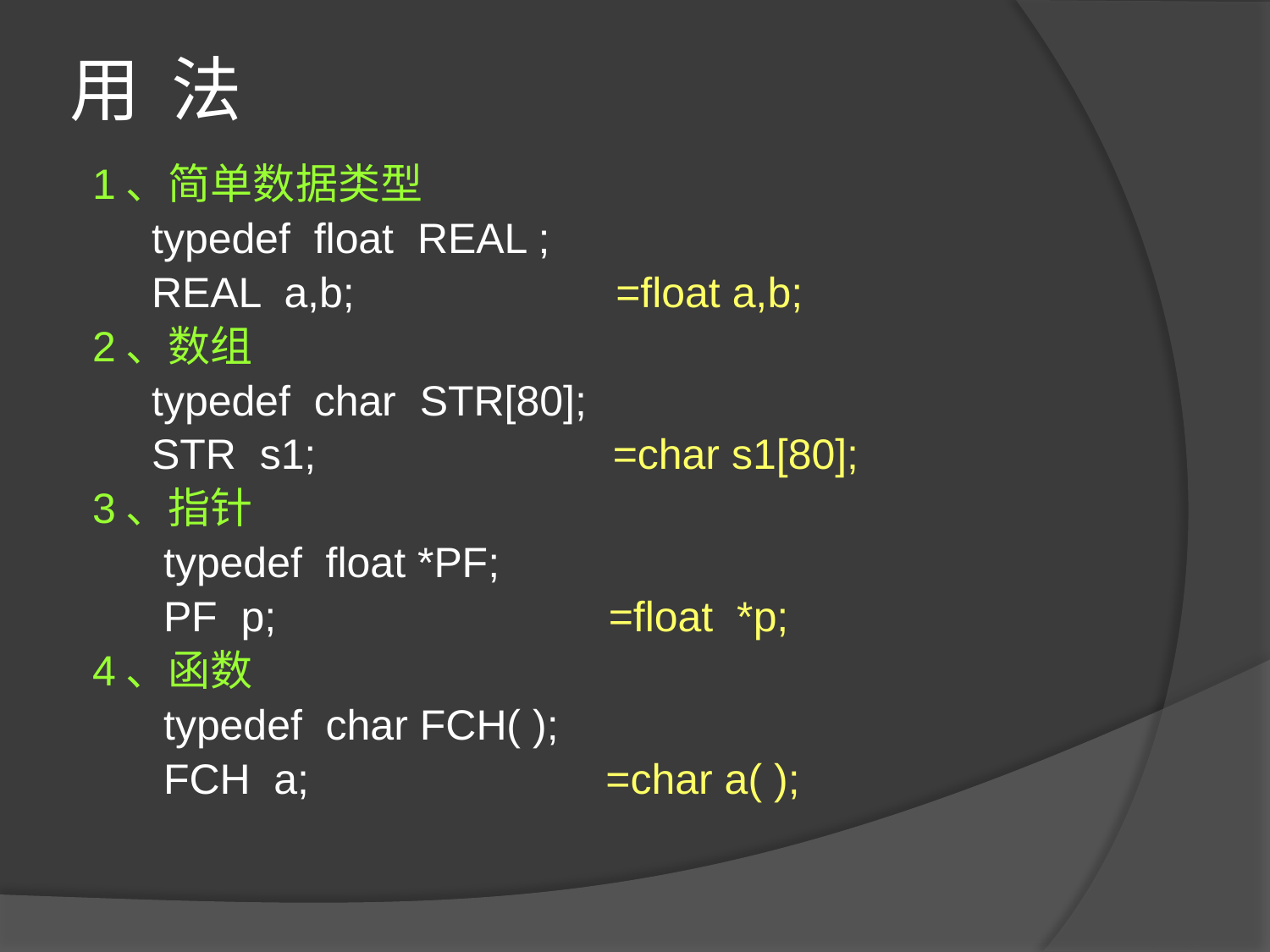

# 用  法
1、简单数据类型
     typedef  float  REAL ;
     REAL  a,b;                      =float a,b;
2、数组
     typedef  char  STR[80];
     STR  s1;                         =char s1[80];
3、指针
      typedef  float *PF;
      PF  p;                            =float  *p;
4、函数
      typedef  char FCH( );
      FCH  a;                         =char a( );